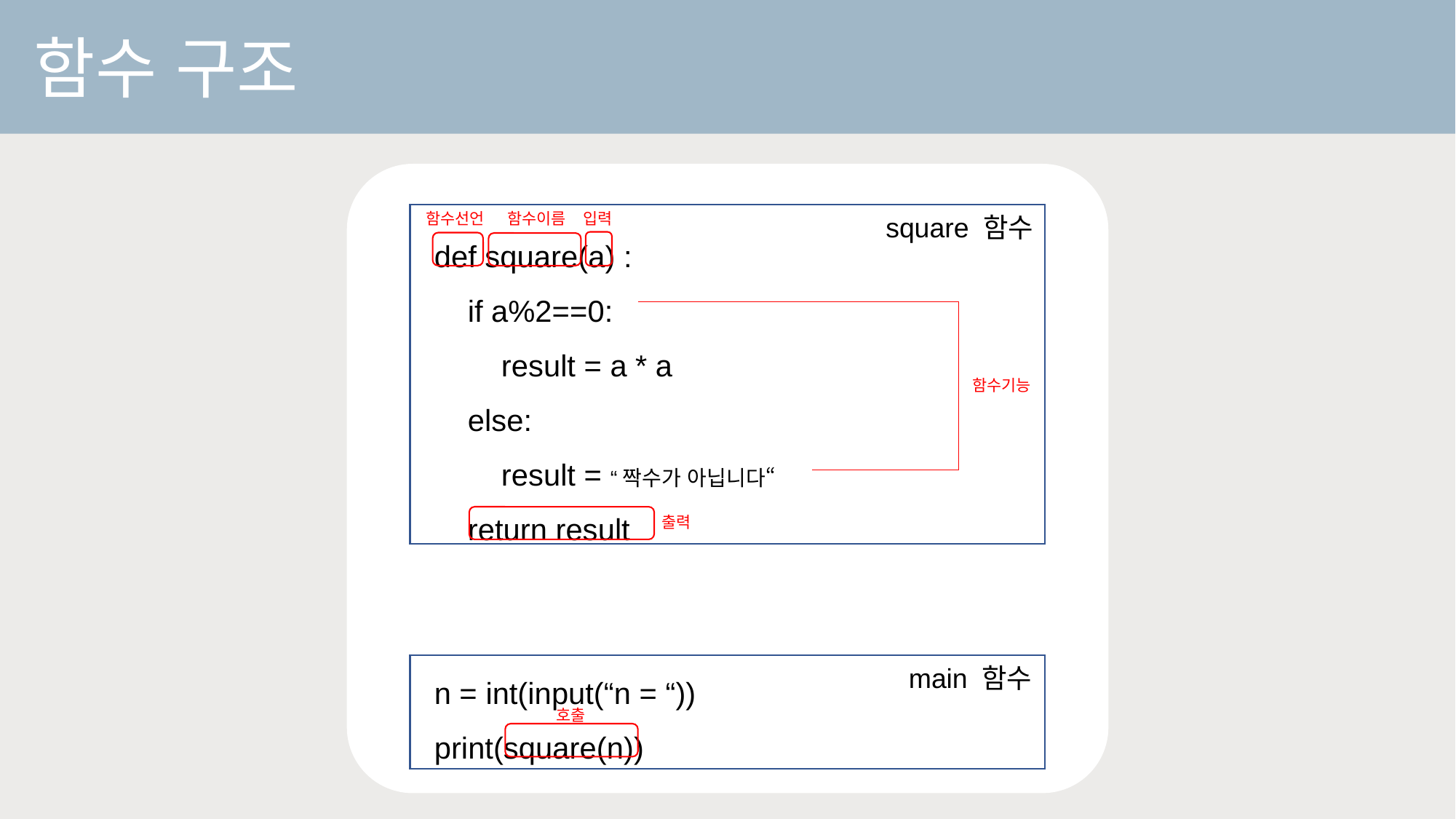

함수 구조

함수선언
함수이름
입력

def square(a) :
    if a%2==0:
        result = a * a
    else:
        result = “짝수가 아닙니다“
    return result

n = int(input(“n = “))
print(square(n))

함수기능

출력
호출

square 함수

main 함수